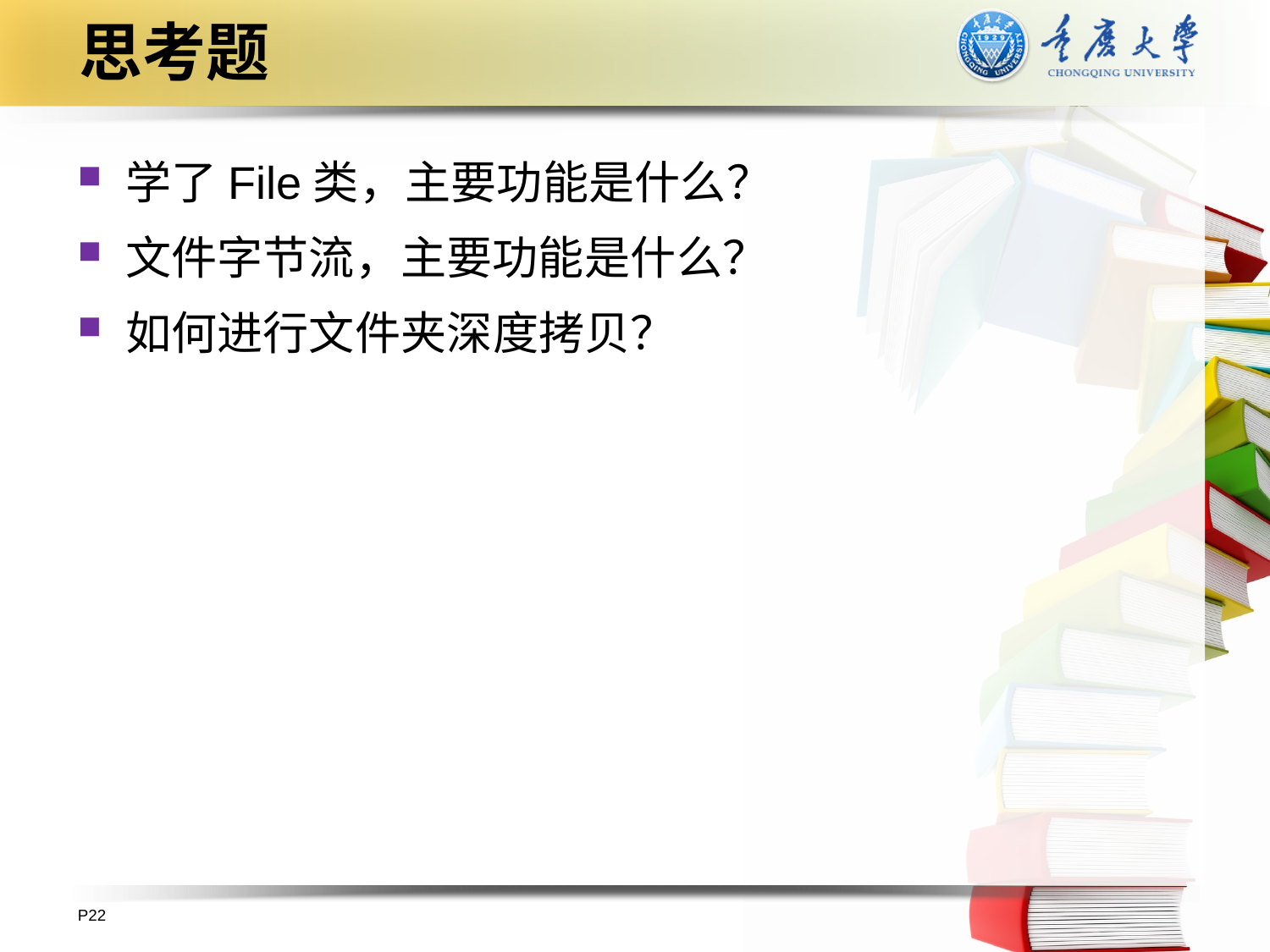

# 思考题
学了File类，主要功能是什么？
文件字节流，主要功能是什么？
如何进行文件夹深度拷贝？
P22